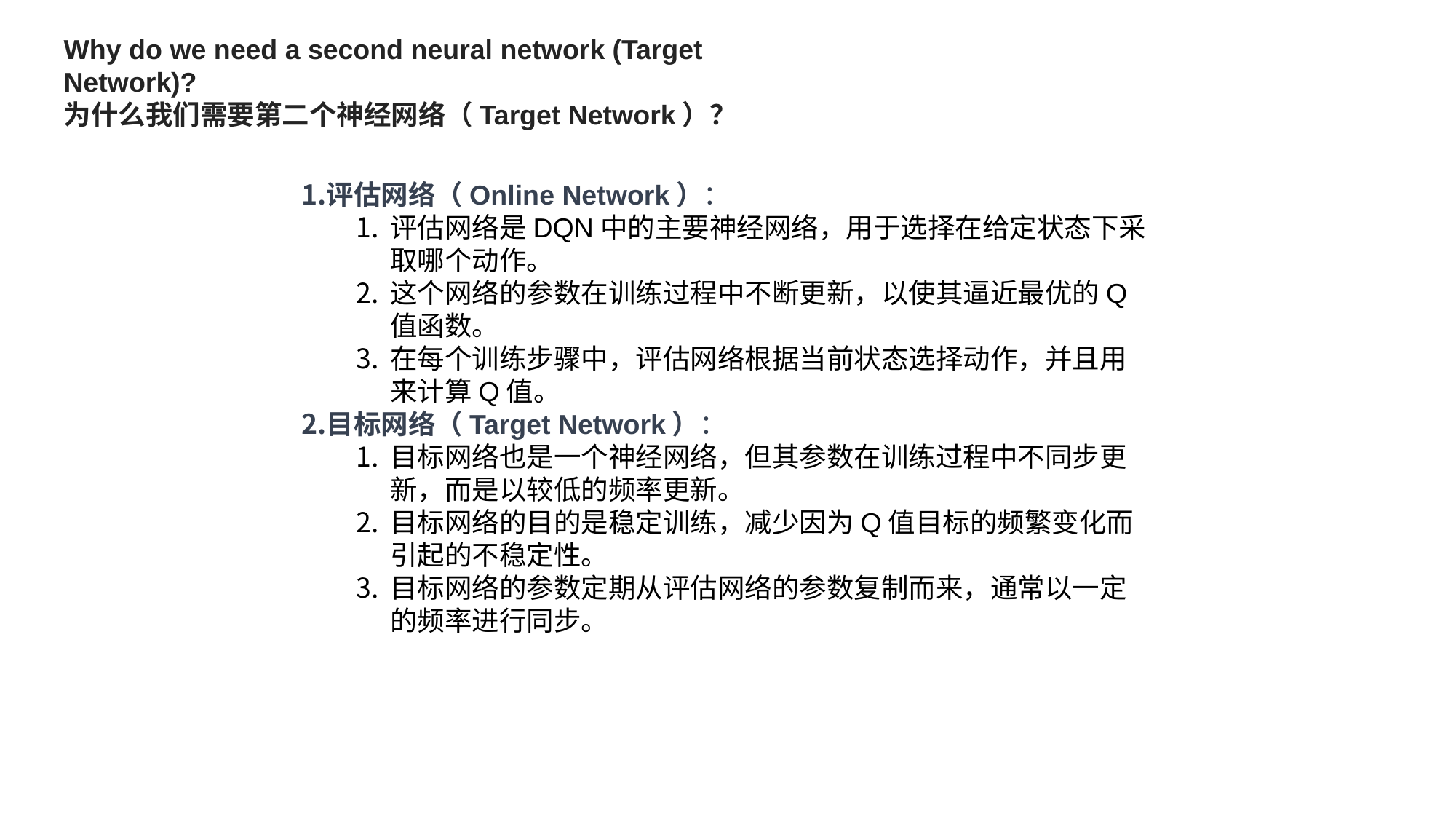

Why do we need a second neural network (Target Network)?
为什么我们需要第二个神经网络（Target Network）？
评估网络（Online Network）：
评估网络是DQN中的主要神经网络，用于选择在给定状态下采取哪个动作。
这个网络的参数在训练过程中不断更新，以使其逼近最优的Q值函数。
在每个训练步骤中，评估网络根据当前状态选择动作，并且用来计算Q值。
目标网络（Target Network）：
目标网络也是一个神经网络，但其参数在训练过程中不同步更新，而是以较低的频率更新。
目标网络的目的是稳定训练，减少因为Q值目标的频繁变化而引起的不稳定性。
目标网络的参数定期从评估网络的参数复制而来，通常以一定的频率进行同步。